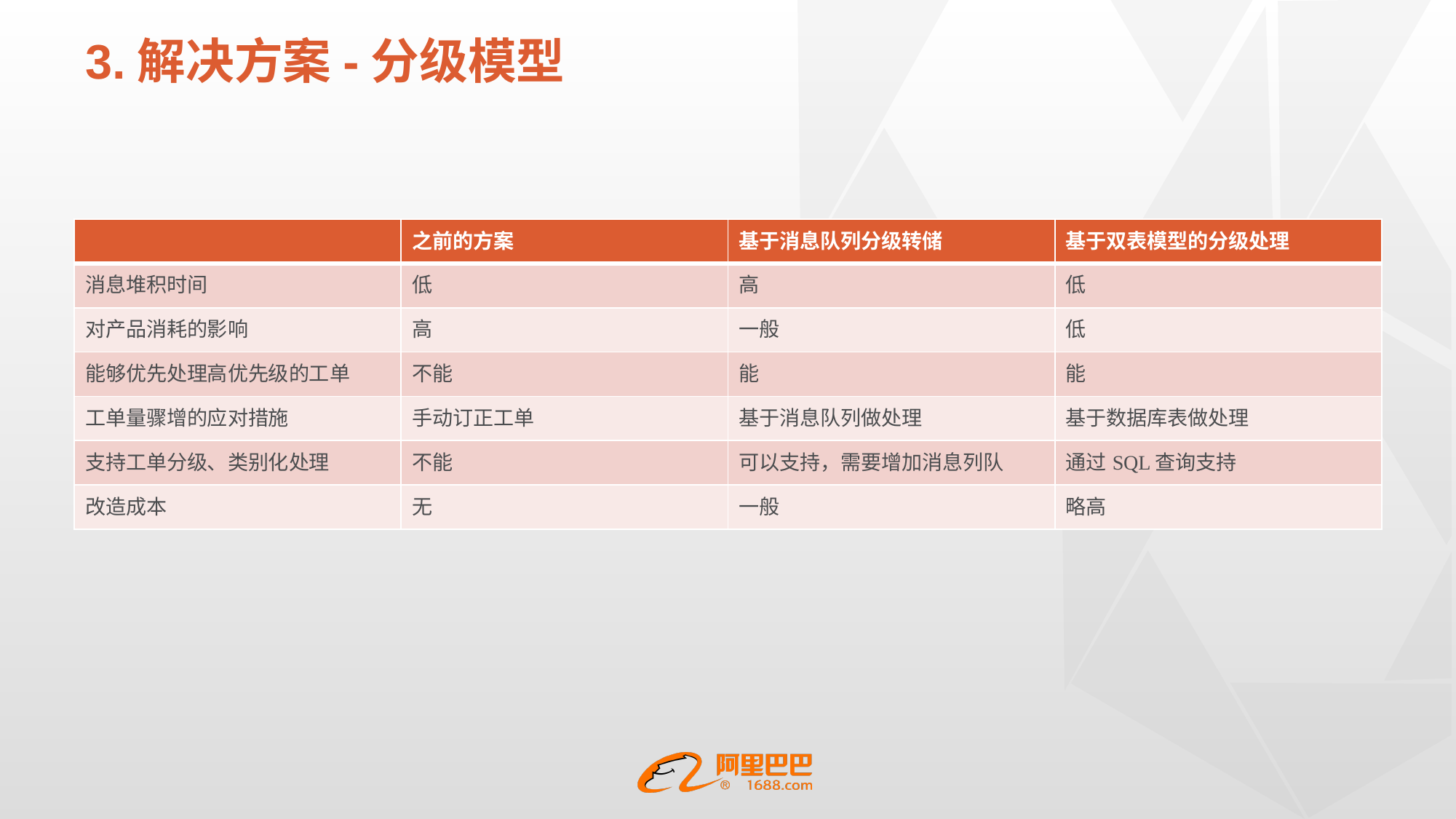

# 3.解决方案-分级模型
|  | 之前的方案 | 基于消息队列分级转储 | 基于双表模型的分级处理 |
| --- | --- | --- | --- |
| 消息堆积时间 | 低 | 高 | 低 |
| 对产品消耗的影响 | 高 | 一般 | 低 |
| 能够优先处理高优先级的工单 | 不能 | 能 | 能 |
| 工单量骤增的应对措施 | 手动订正工单 | 基于消息队列做处理 | 基于数据库表做处理 |
| 支持工单分级、类别化处理 | 不能 | 可以支持，需要增加消息列队 | 通过SQL查询支持 |
| 改造成本 | 无 | 一般 | 略高 |